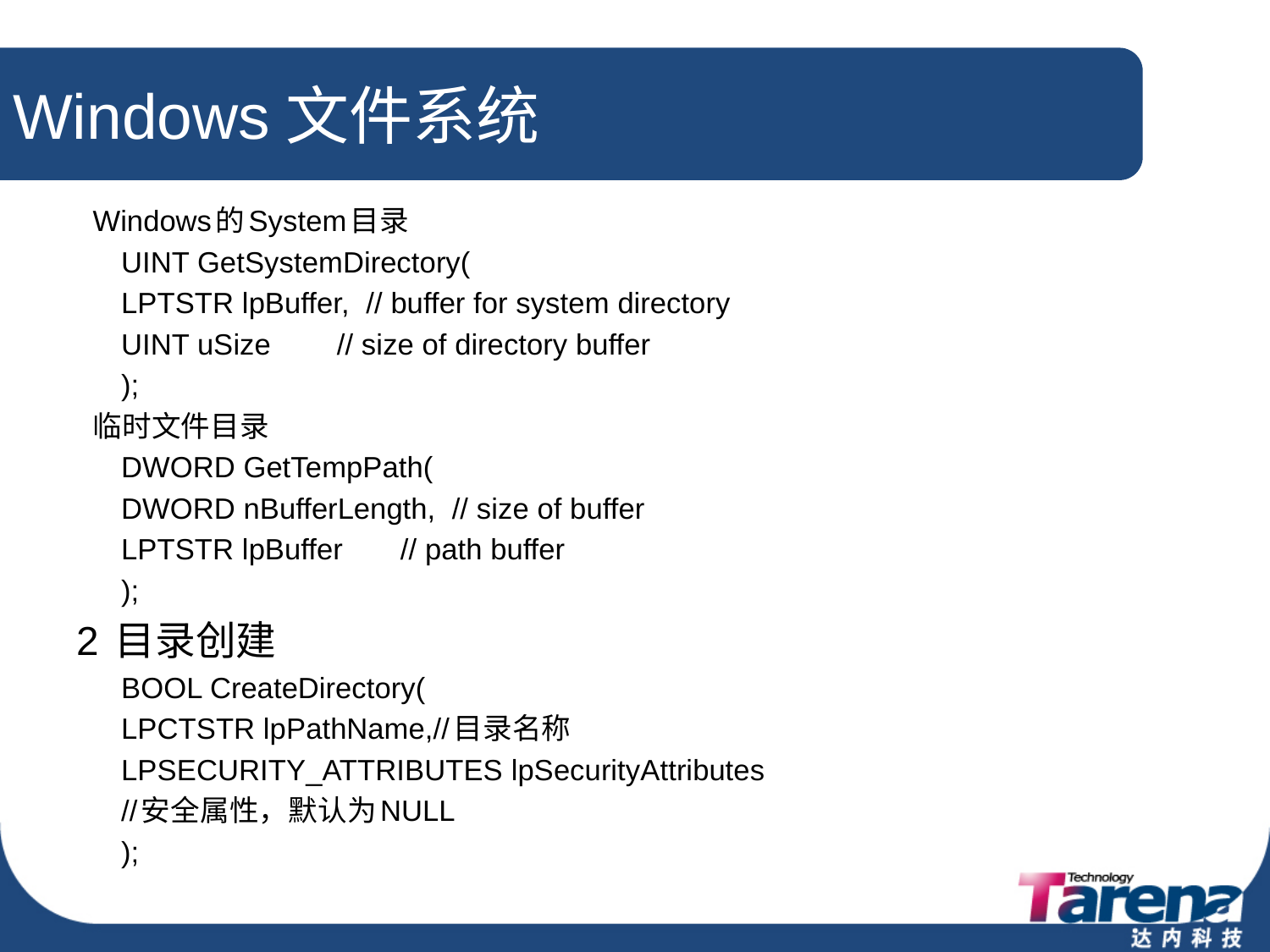

# Windows文件系统
  Windows的System目录
	UINT GetSystemDirectory(
		LPTSTR lpBuffer,  // buffer for system directory
		UINT uSize        // size of directory buffer
	);
  临时文件目录
	DWORD GetTempPath(
  		DWORD nBufferLength,  // size of buffer
  		LPTSTR lpBuffer       // path buffer
	);
2 目录创建
	BOOL CreateDirectory(
		LPCTSTR lpPathName,//目录名称
		LPSECURITY_ATTRIBUTES lpSecurityAttributes
		//安全属性，默认为NULL
	);